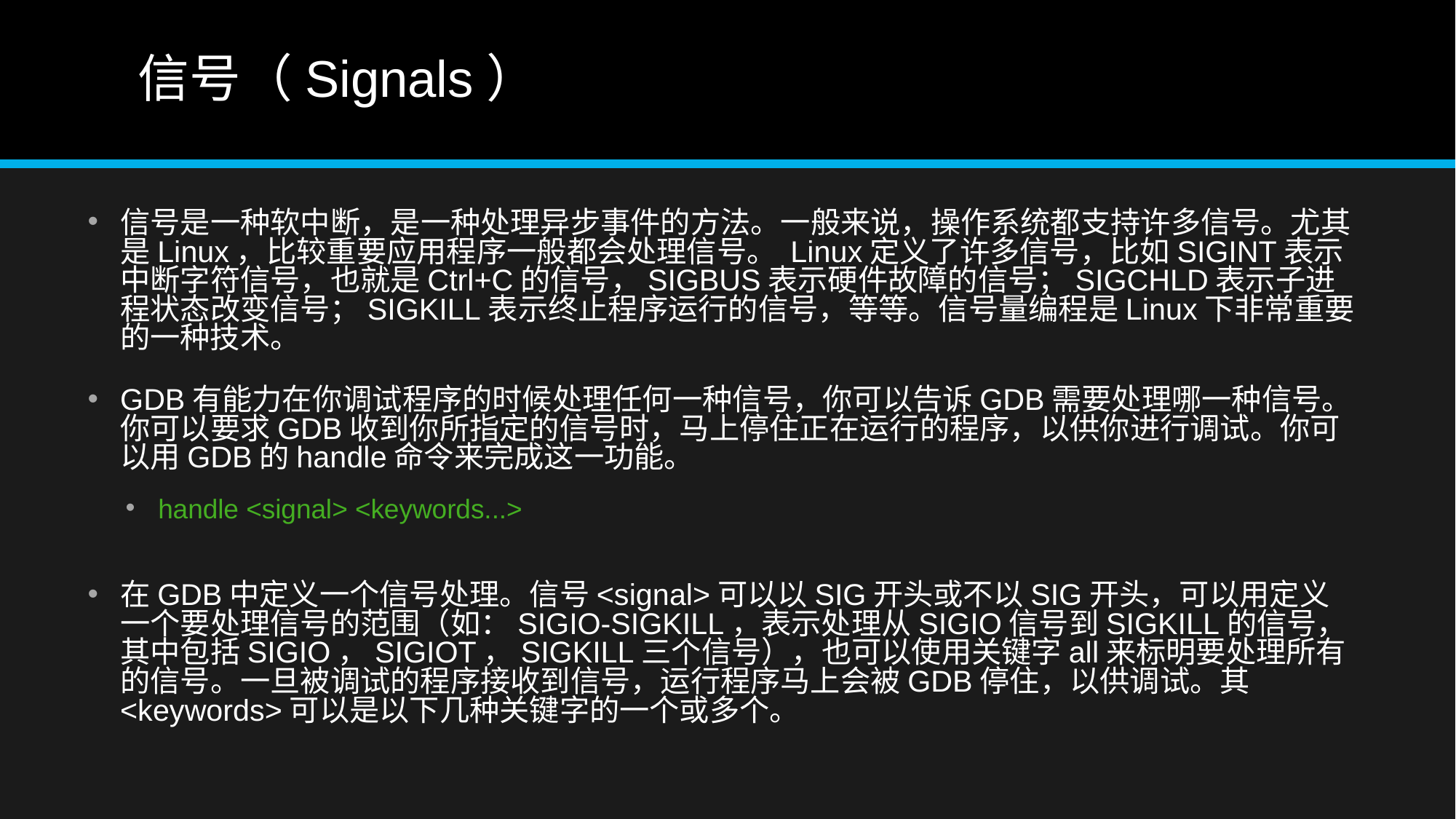

# 信号（Signals）
信号是一种软中断，是一种处理异步事件的方法。一般来说，操作系统都支持许多信号。尤其是Linux，比较重要应用程序一般都会处理信号。 Linux定义了许多信号，比如SIGINT表示中断字符信号，也就是Ctrl+C的信号，SIGBUS表示硬件故障的信号；SIGCHLD表示子进程状态改变信号；SIGKILL表示终止程序运行的信号，等等。信号量编程是Linux下非常重要的一种技术。
GDB有能力在你调试程序的时候处理任何一种信号，你可以告诉GDB需要处理哪一种信号。你可以要求GDB收到你所指定的信号时，马上停住正在运行的程序，以供你进行调试。你可以用GDB的handle命令来完成这一功能。
handle <signal> <keywords...>
在GDB中定义一个信号处理。信号<signal>可以以SIG开头或不以SIG开头，可以用定义一个要处理信号的范围（如：SIGIO-SIGKILL，表示处理从SIGIO信号到SIGKILL的信号，其中包括SIGIO，SIGIOT，SIGKILL三个信号），也可以使用关键字all来标明要处理所有的信号。一旦被调试的程序接收到信号，运行程序马上会被GDB停住，以供调试。其<keywords>可以是以下几种关键字的一个或多个。